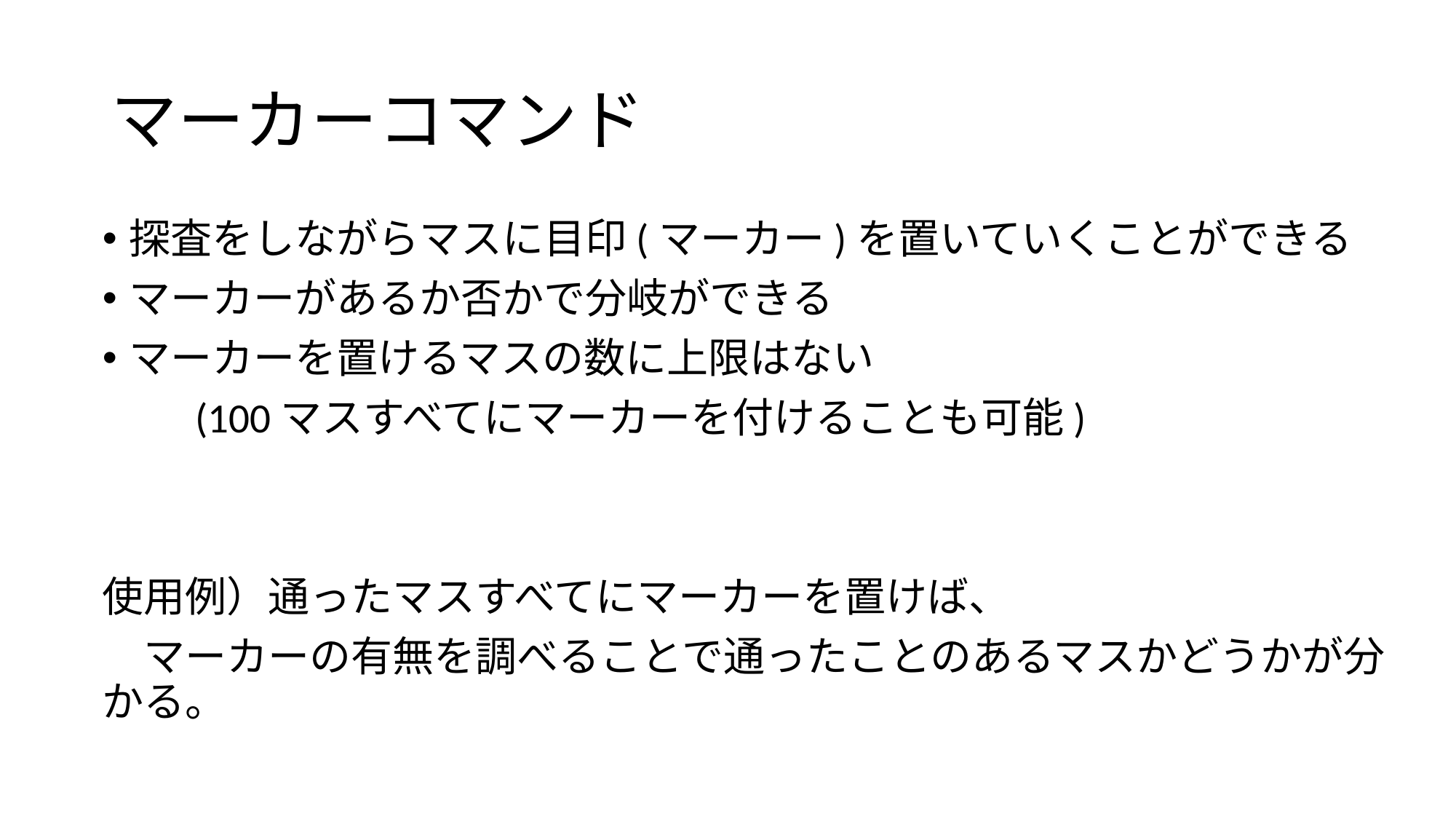

# マーカーコマンド
探査をしながらマスに目印(マーカー)を置いていくことができる
マーカーがあるか否かで分岐ができる
マーカーを置けるマスの数に上限はない
　　(100マスすべてにマーカーを付けることも可能)

使用例）通ったマスすべてにマーカーを置けば、
　マーカーの有無を調べることで通ったことのあるマスかどうかが分かる。